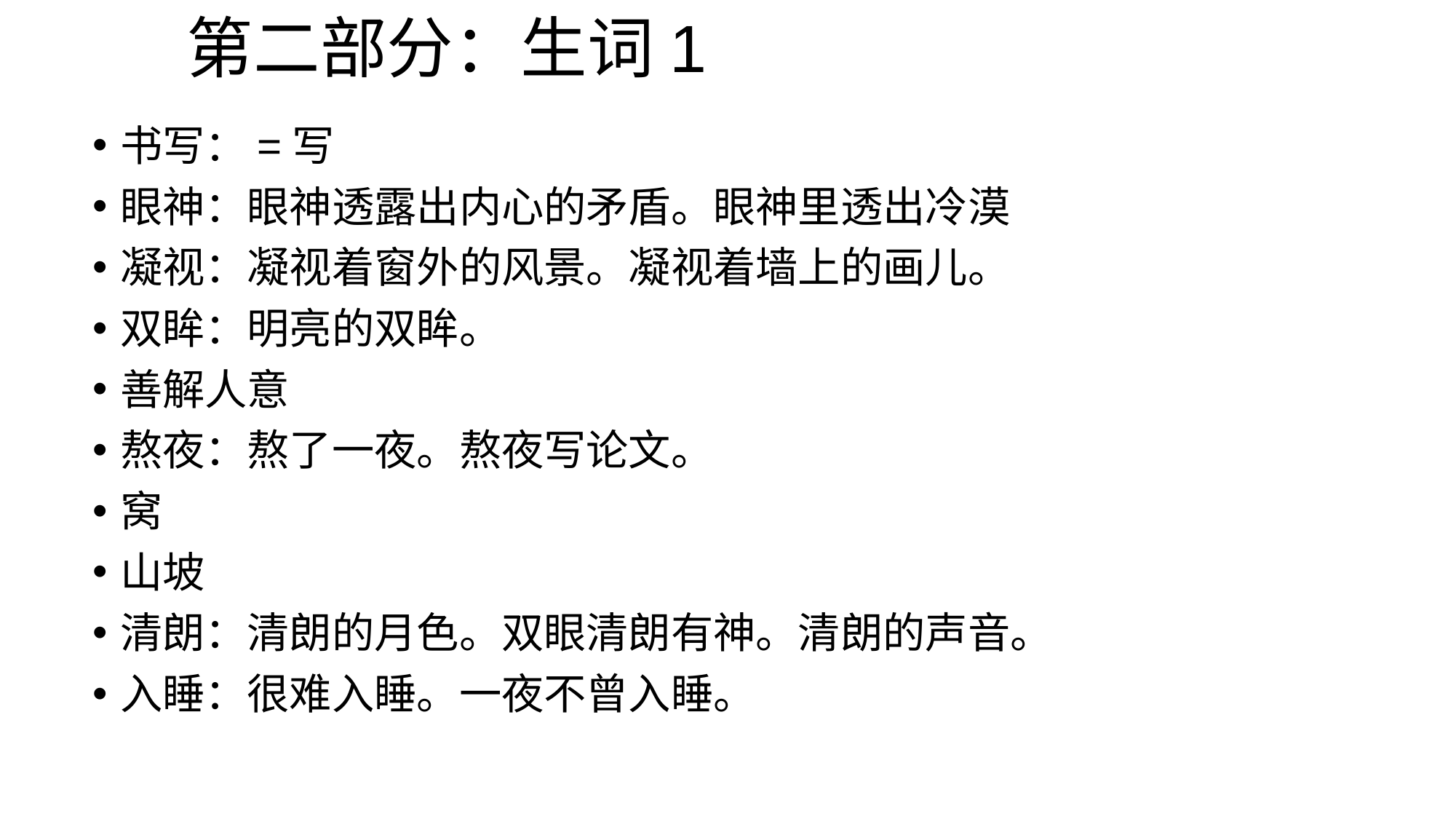

# 第二部分：生词1
书写：=写
眼神：眼神透露出内心的矛盾。眼神里透出冷漠
凝视：凝视着窗外的风景。凝视着墙上的画儿。
双眸：明亮的双眸。
善解人意
熬夜：熬了一夜。熬夜写论文。
窝
山坡
清朗：清朗的月色。双眼清朗有神。清朗的声音。
入睡：很难入睡。一夜不曾入睡。